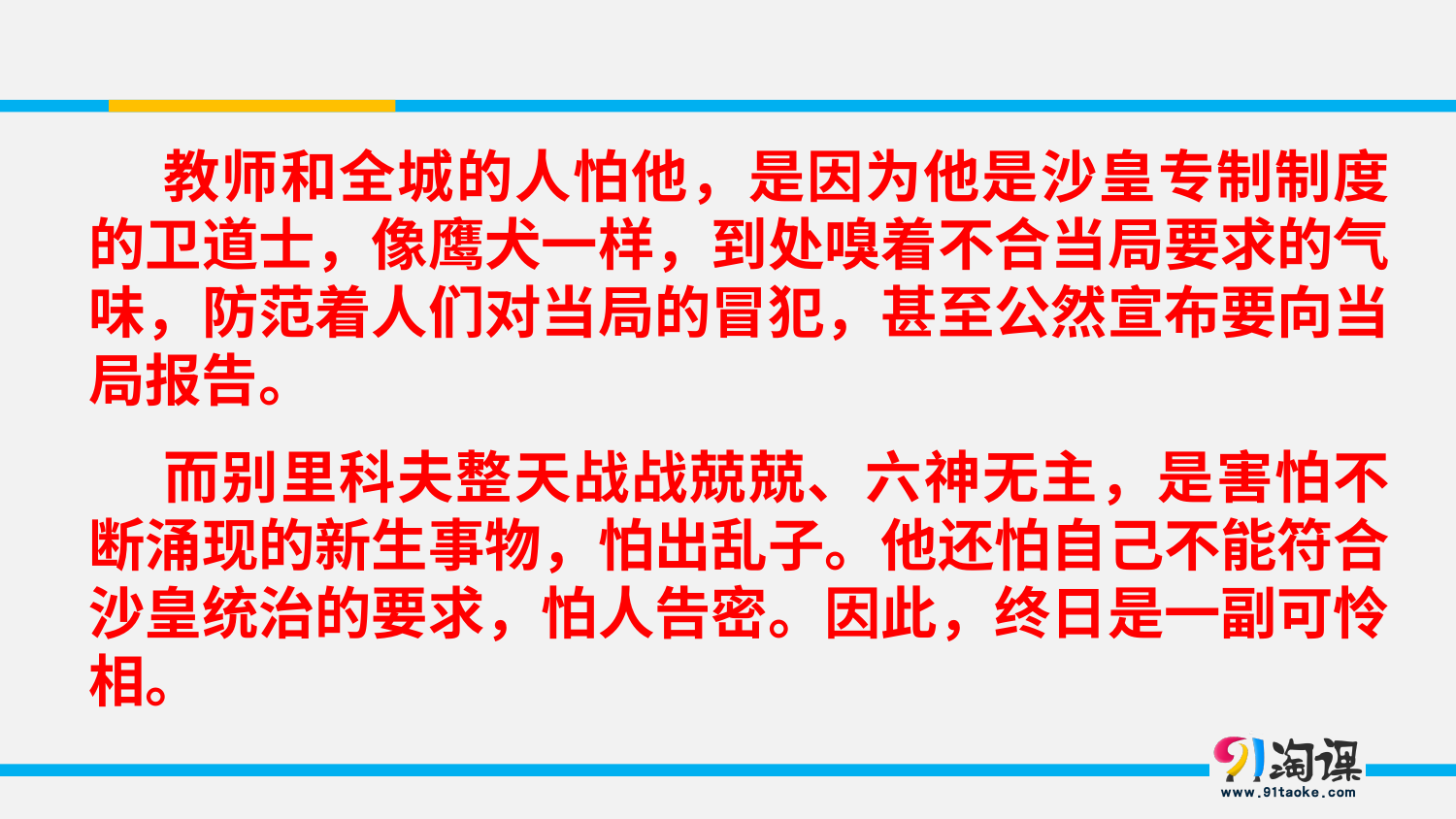

教师和全城的人怕他，是因为他是沙皇专制制度的卫道士，像鹰犬一样，到处嗅着不合当局要求的气味，防范着人们对当局的冒犯，甚至公然宣布要向当局报告。
    而别里科夫整天战战兢兢、六神无主，是害怕不断涌现的新生事物，怕出乱子。他还怕自己不能符合沙皇统治的要求，怕人告密。因此，终日是一副可怜相。